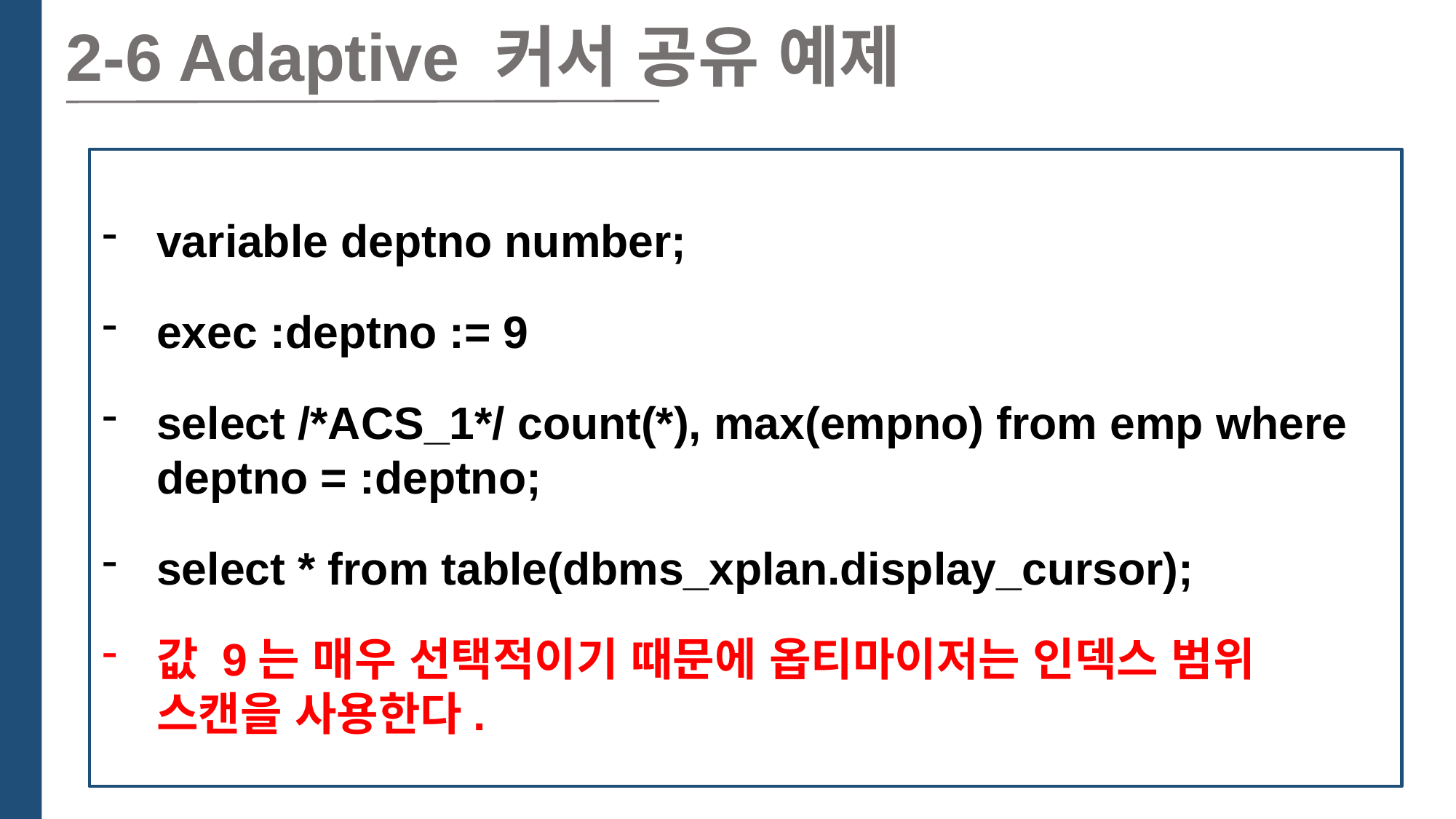

2-6 Adaptive 커서 공유 예제
variable deptno number;
exec :deptno := 9
select /*ACS_1*/ count(*), max(empno) from emp where deptno = :deptno;
select * from table(dbms_xplan.display_cursor);
값 9는 매우 선택적이기 때문에 옵티마이저는 인덱스 범위 스캔을 사용한다.